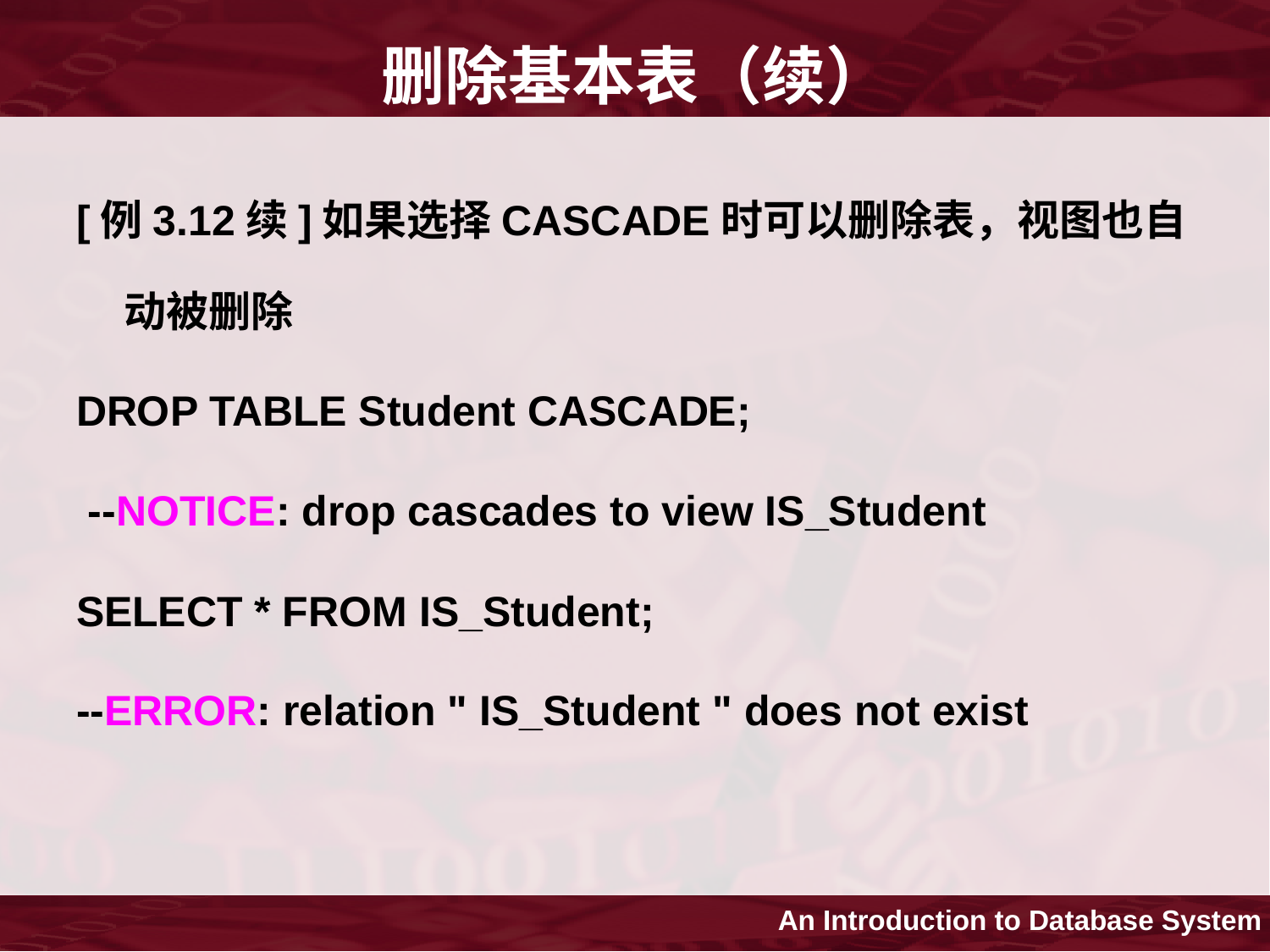

# 删除基本表（续）
[例3.12续]如果选择CASCADE时可以删除表，视图也自动被删除
DROP TABLE Student CASCADE;
 --NOTICE: drop cascades to view IS_Student
SELECT * FROM IS_Student;
--ERROR: relation " IS_Student " does not exist